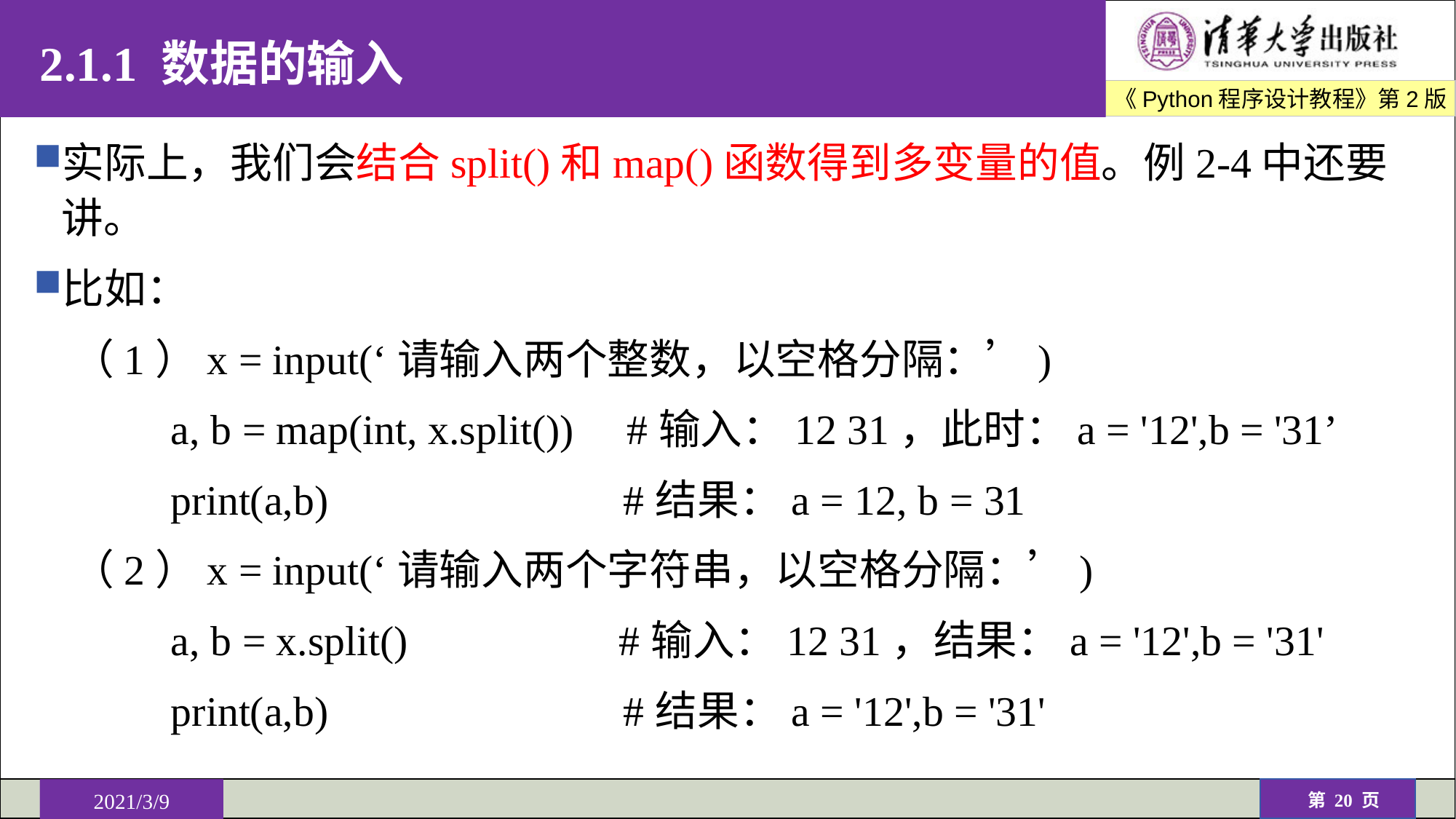

# 2.1.1 数据的输入
实际上，我们会结合split()和map()函数得到多变量的值。例2-4中还要讲。
比如：
   （1）x = input(‘请输入两个整数，以空格分隔：’)
             a, b = map(int, x.split())     #输入：12 31，此时：a = '12',b = '31’
             print(a,b)                            #结果：a = 12, b = 31
   （2）x = input(‘请输入两个字符串，以空格分隔：’)
             a, b = x.split()                    #输入：12 31，结果：a = '12',b = '31'
             print(a,b)                            #结果：a = '12',b = '31'